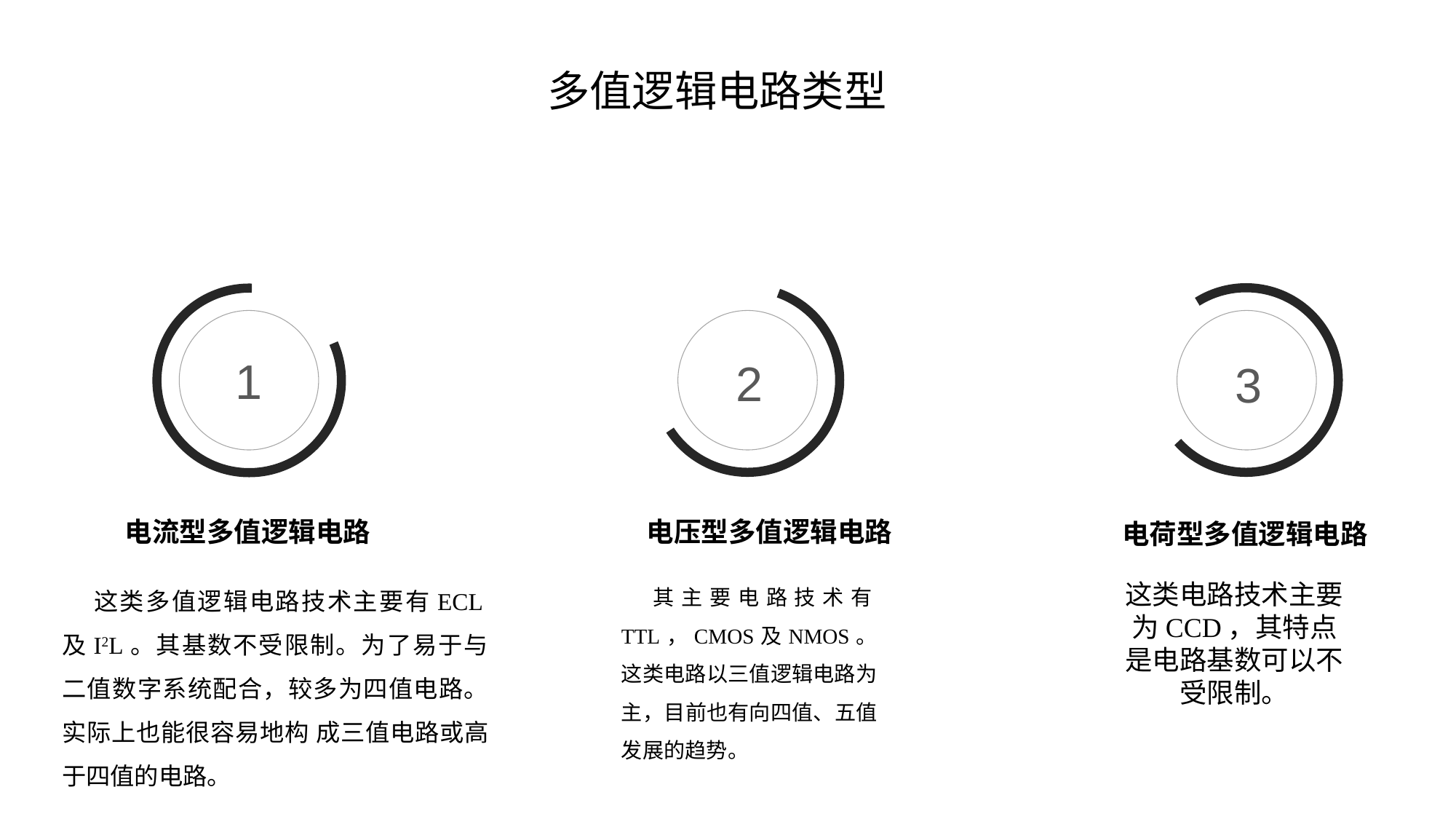

多值逻辑电路类型

1
2
3
电流型多值逻辑电路
这类多值逻辑电路技术主要有ECL及I2L。其基数不受限制。为了易于与二值数字系统配合，较多为四值电路。实际上也能很容易地构 成三值电路或高于四值的电路。
电压型多值逻辑电路
其主要电路技术有TTL，CMOS及NMOS。这类电路以三值逻辑电路为主，目前也有向四值、五值发展的趋势。
电荷型多值逻辑电路
这类电路技术主要为CCD，其特点是电路基数可以不受限制。